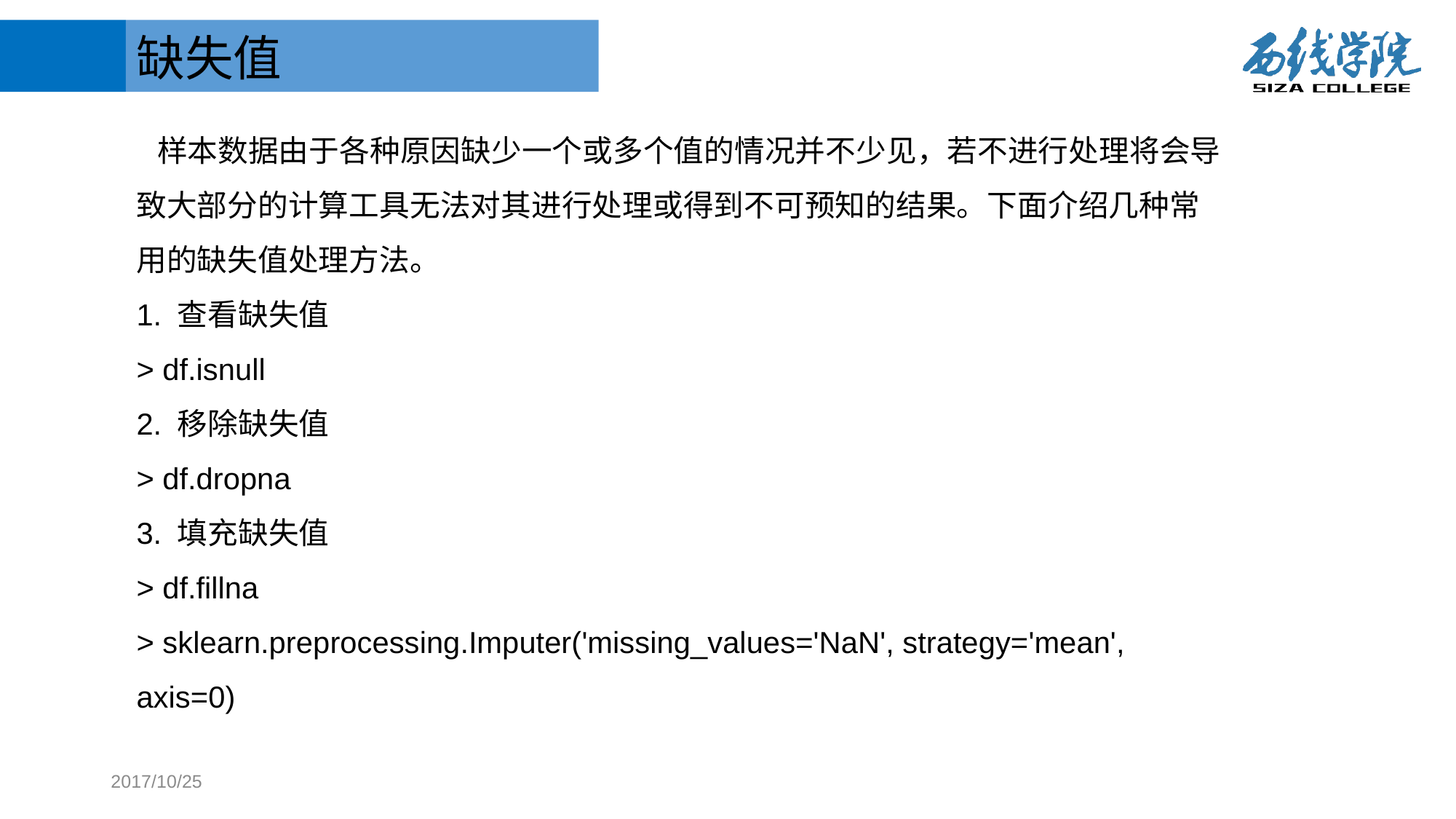

缺失值
  样本数据由于各种原因缺少一个或多个值的情况并不少见，若不进行处理将会导致大部分的计算工具无法对其进行处理或得到不可预知的结果。下面介绍几种常用的缺失值处理方法。
1. 查看缺失值
> df.isnull
2. 移除缺失值
> df.dropna
3. 填充缺失值
> df.fillna
> sklearn.preprocessing.Imputer('missing_values='NaN', strategy='mean', axis=0)
2017/10/25